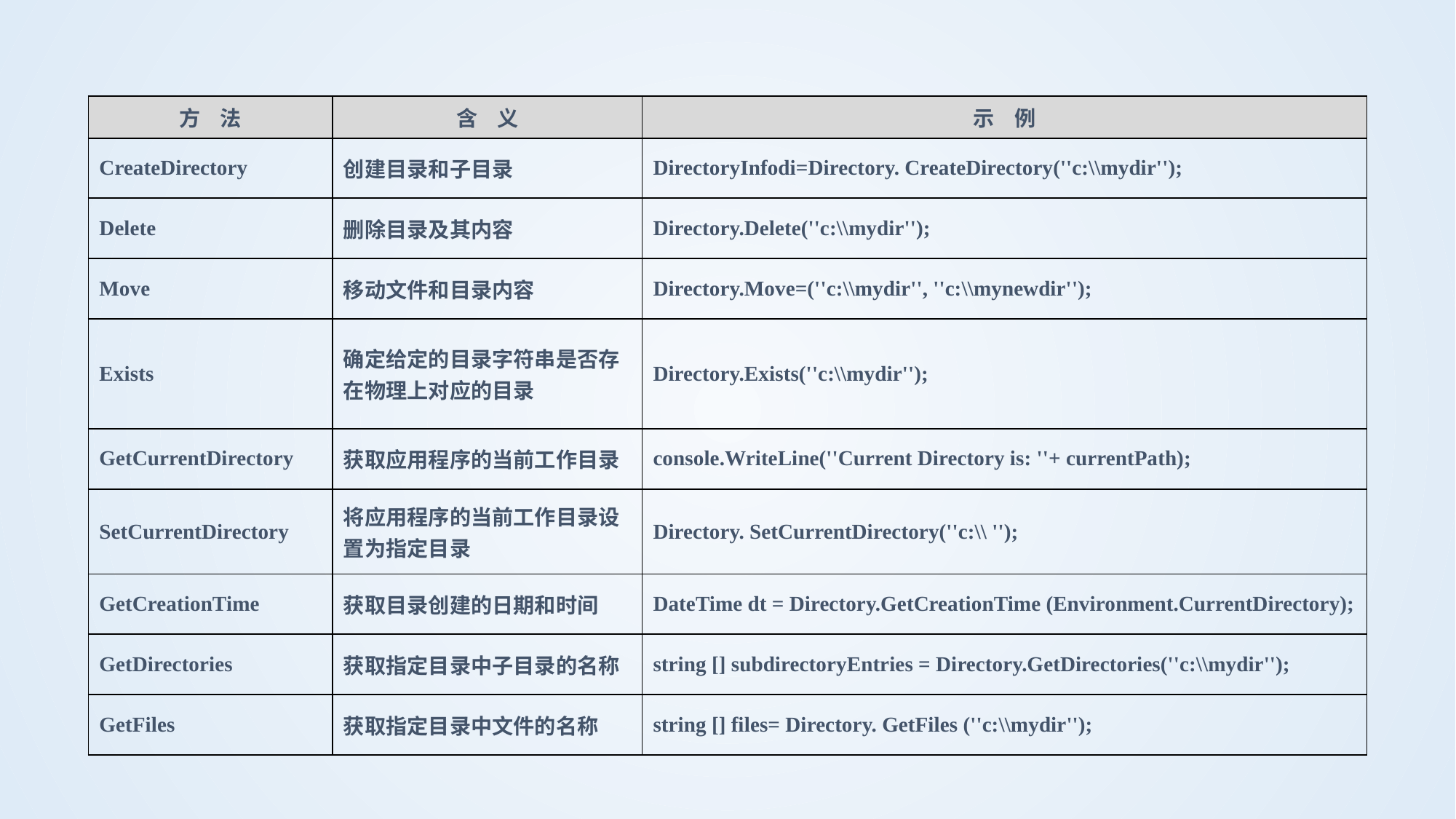

#
| 方 法 | 含 义 | 示 例 |
| --- | --- | --- |
| CreateDirectory | 创建目录和子目录 | DirectoryInfodi=Directory. CreateDirectory(''c:\\mydir''); |
| Delete | 删除目录及其内容 | Directory.Delete(''c:\\mydir''); |
| Move | 移动文件和目录内容 | Directory.Move=(''c:\\mydir'', ''c:\\mynewdir''); |
| Exists | 确定给定的目录字符串是否存在物理上对应的目录 | Directory.Exists(''c:\\mydir''); |
| GetCurrentDirectory | 获取应用程序的当前工作目录 | console.WriteLine(''Current Directory is: ''+ currentPath); |
| SetCurrentDirectory | 将应用程序的当前工作目录设置为指定目录 | Directory. SetCurrentDirectory(''c:\\ ''); |
| GetCreationTime | 获取目录创建的日期和时间 | DateTime dt = Directory.GetCreationTime (Environment.CurrentDirectory); |
| GetDirectories | 获取指定目录中子目录的名称 | string [] subdirectoryEntries = Directory.GetDirectories(''c:\\mydir''); |
| GetFiles | 获取指定目录中文件的名称 | string [] files= Directory. GetFiles (''c:\\mydir''); |